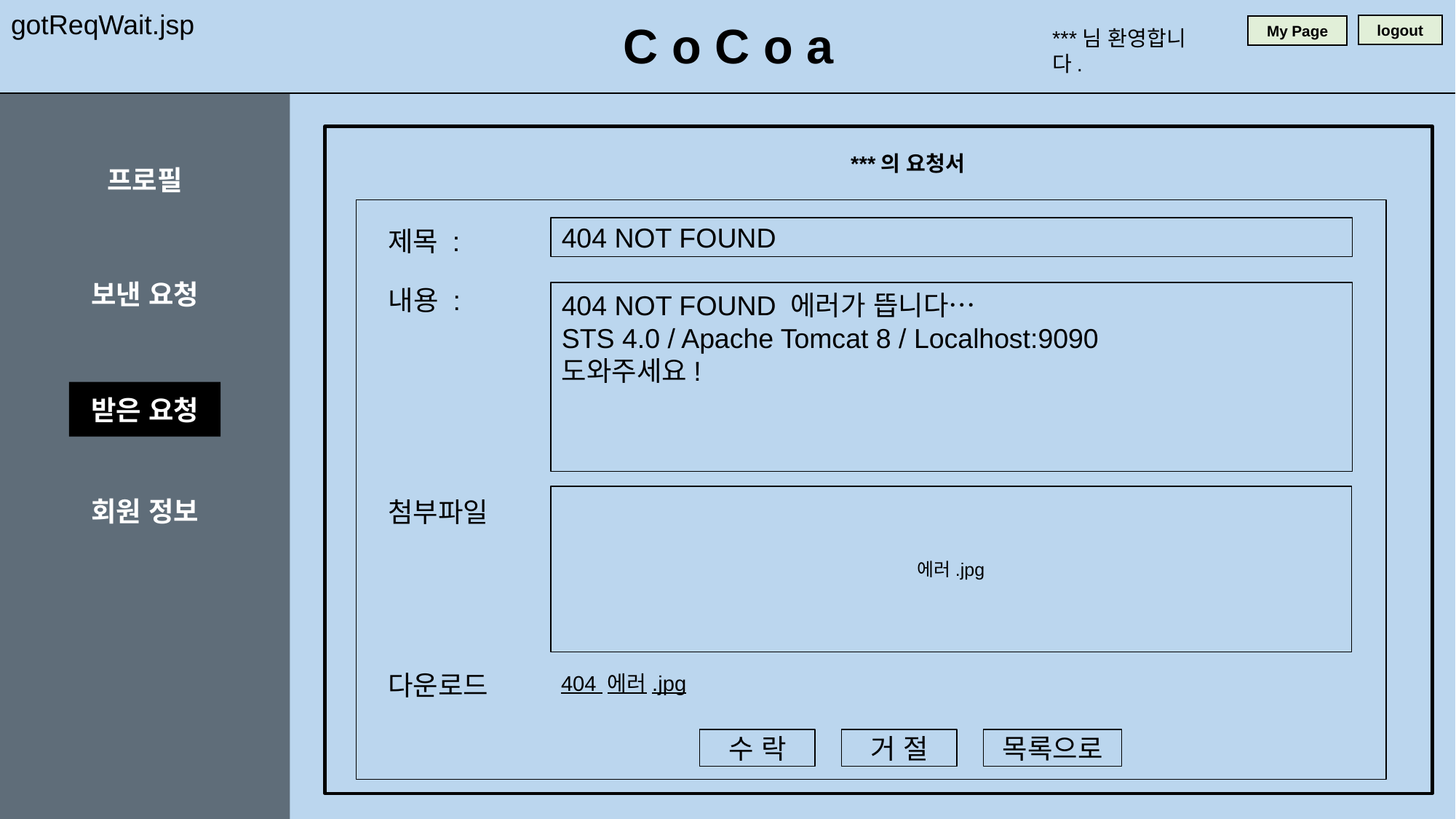

gotReqWait.jsp
C o C o a
logout
My Page
***님 환영합니다.

***의 요청서
프로필

404 NOT FOUND
제목 :
보낸 요청
내용 :
404 NOT FOUND 에러가 뜹니다…
STS 4.0 / Apache Tomcat 8 / Localhost:9090
도와주세요!
받은 요청
회원 정보
에러.jpg
첨부파일
다운로드
404 에러.jpg
수 락
거 절
목록으로